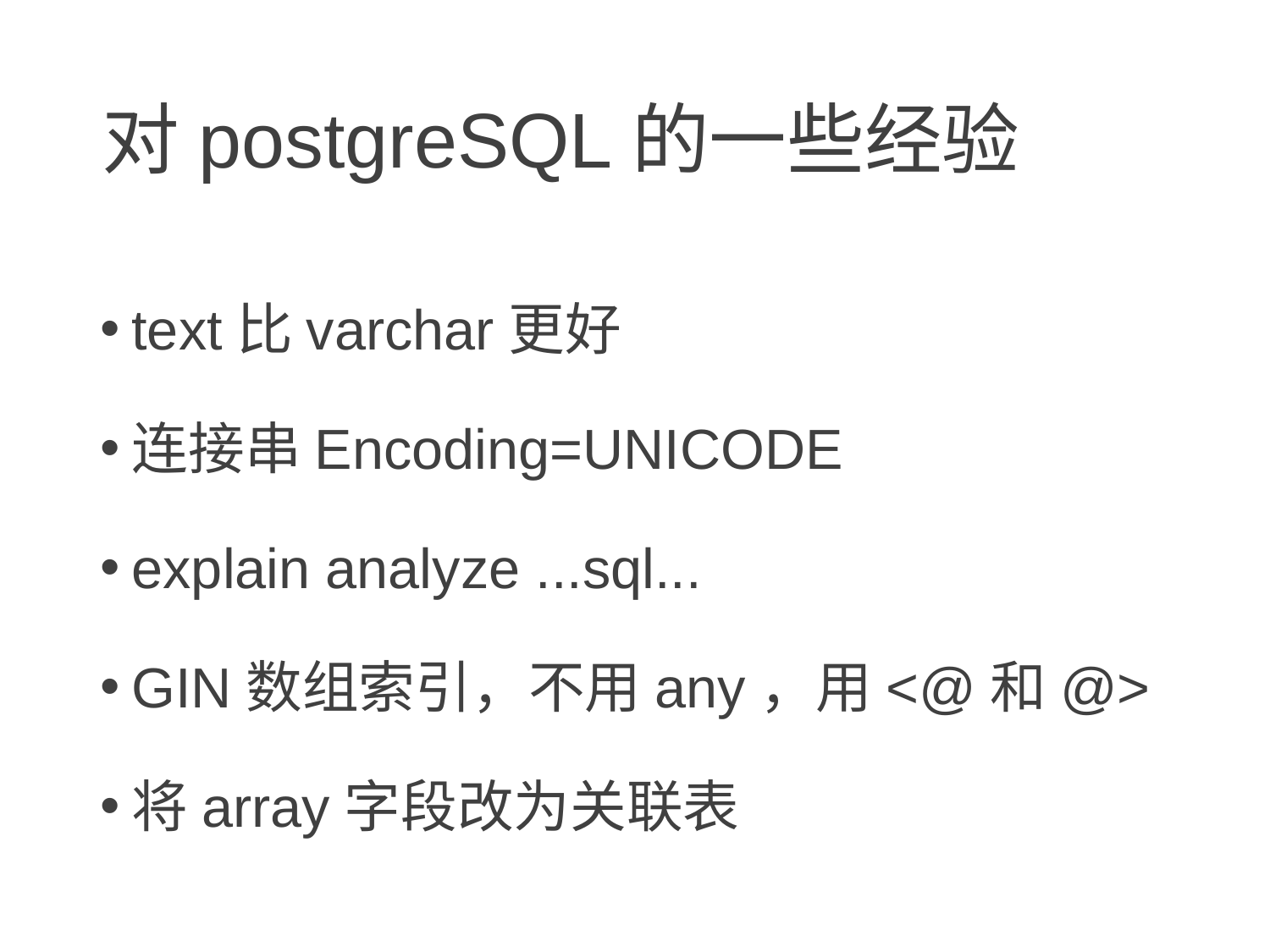

# 对postgreSQL的一些经验
text比varchar更好
连接串Encoding=UNICODE
explain analyze ...sql...
GIN数组索引，不用any，用<@和@>
将array字段改为关联表